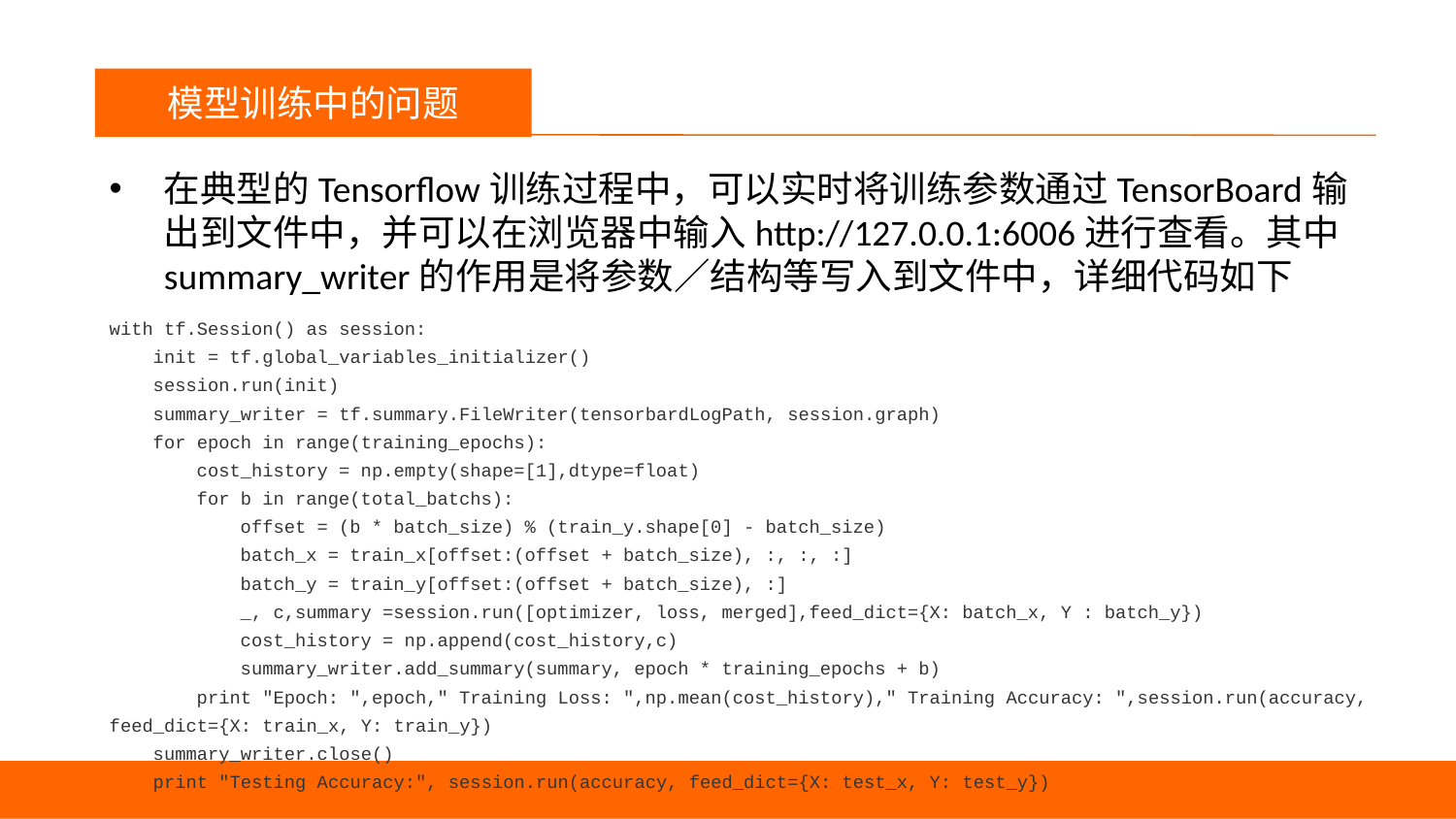

议程
模型训练中的问题

在典型的Tensorflow训练过程中，可以实时将训练参数通过TensorBoard输出到文件中，并可以在浏览器中输入http://127.0.0.1:6006进行查看。其中summary_writer的作用是将参数／结构等写入到文件中，详细代码如下
with tf.Session() as session:
    init = tf.global_variables_initializer()
    session.run(init)
    summary_writer = tf.summary.FileWriter(tensorbardLogPath, session.graph)
    for epoch in range(training_epochs):
        cost_history = np.empty(shape=[1],dtype=float)
        for b in range(total_batchs):
            offset = (b * batch_size) % (train_y.shape[0] - batch_size)
            batch_x = train_x[offset:(offset + batch_size), :, :, :]
            batch_y = train_y[offset:(offset + batch_size), :]
            _, c,summary =session.run([optimizer, loss, merged],feed_dict={X: batch_x, Y : batch_y})
            cost_history = np.append(cost_history,c)
            summary_writer.add_summary(summary, epoch * training_epochs + b)
        print "Epoch: ",epoch," Training Loss: ",np.mean(cost_history)," Training Accuracy: ",session.run(accuracy, feed_dict={X: train_x, Y: train_y})
    summary_writer.close()
    print "Testing Accuracy:", session.run(accuracy, feed_dict={X: test_x, Y: test_y})